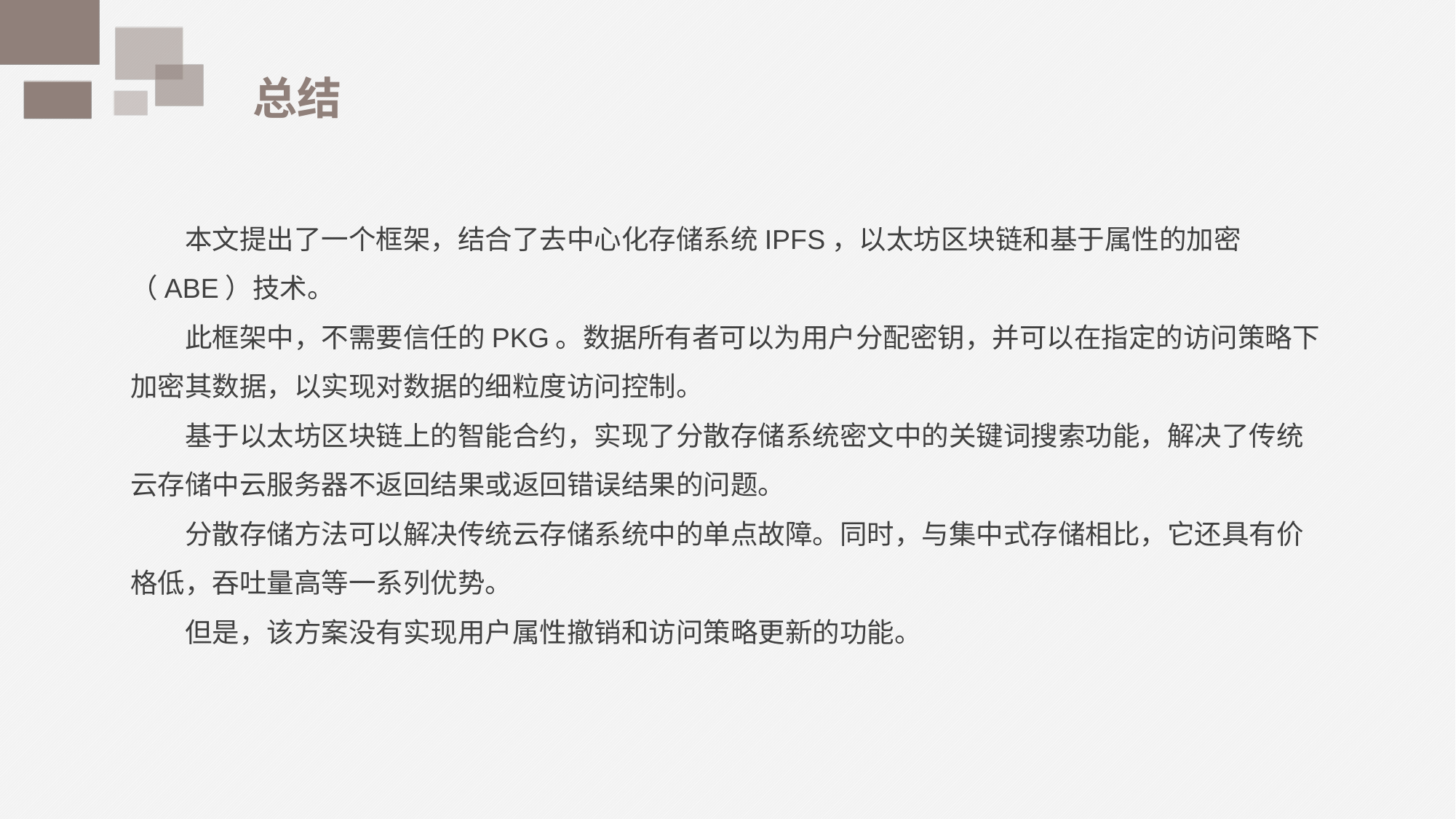

总结
本文提出了一个框架，结合了去中心化存储系统IPFS，以太坊区块链和基于属性的加密（ABE）技术。
此框架中，不需要信任的PKG。数据所有者可以为用户分配密钥，并可以在指定的访问策略下加密其数据，以实现对数据的细粒度访问控制。
基于以太坊区块链上的智能合约，实现了分散存储系统密文中的关键词搜索功能，解决了传统云存储中云服务器不返回结果或返回错误结果的问题。
分散存储方法可以解决传统云存储系统中的单点故障。同时，与集中式存储相比，它还具有价格低，吞吐量高等一系列优势。
但是，该方案没有实现用户属性撤销和访问策略更新的功能。